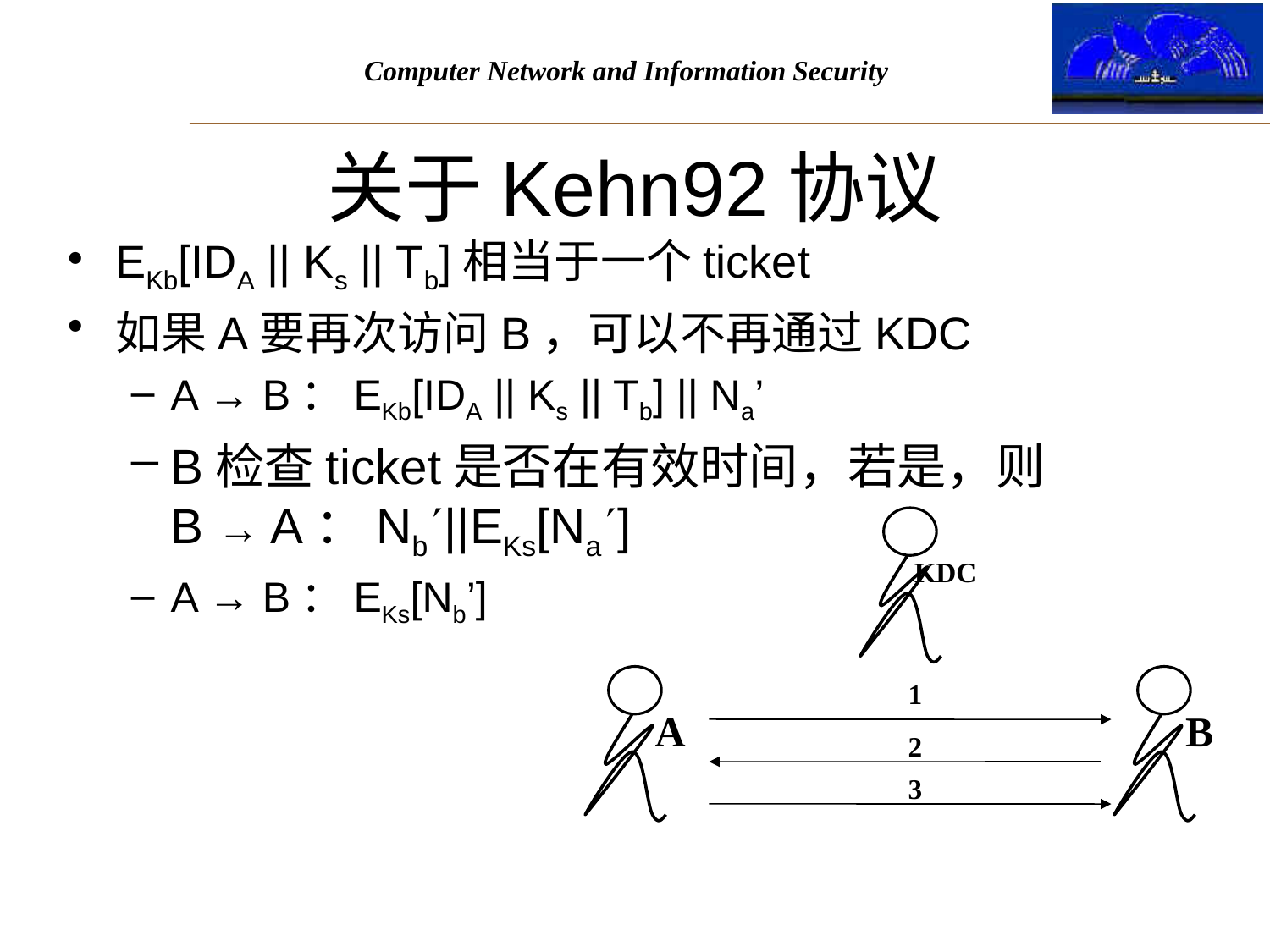

# 关于Kehn92协议
EKb[IDA || Ks || Tb]相当于一个ticket
如果A要再次访问B，可以不再通过KDC
A → B：EKb[IDA || Ks || Tb] || Na’
B检查ticket是否在有效时间，若是，则
B → A：Nb′||EKs[Na′]
A → B：EKs[Nb’]

KDC

1

A

B

2

3